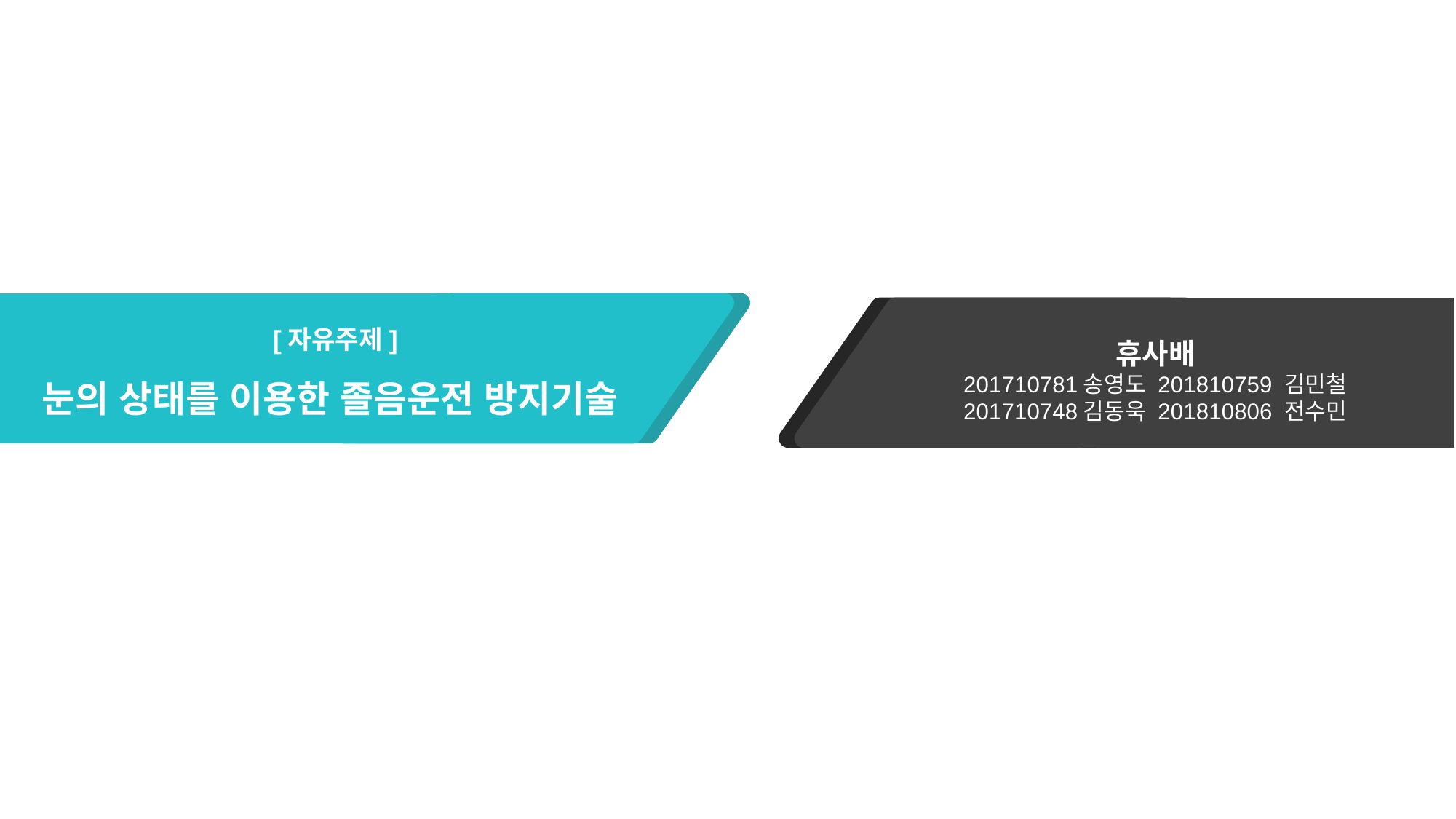

[자유주제]
눈의 상태를 이용한 졸음운전 방지기술

휴사배
201710781송영도 201810759 김민철
201710748김동욱 201810806 전수민